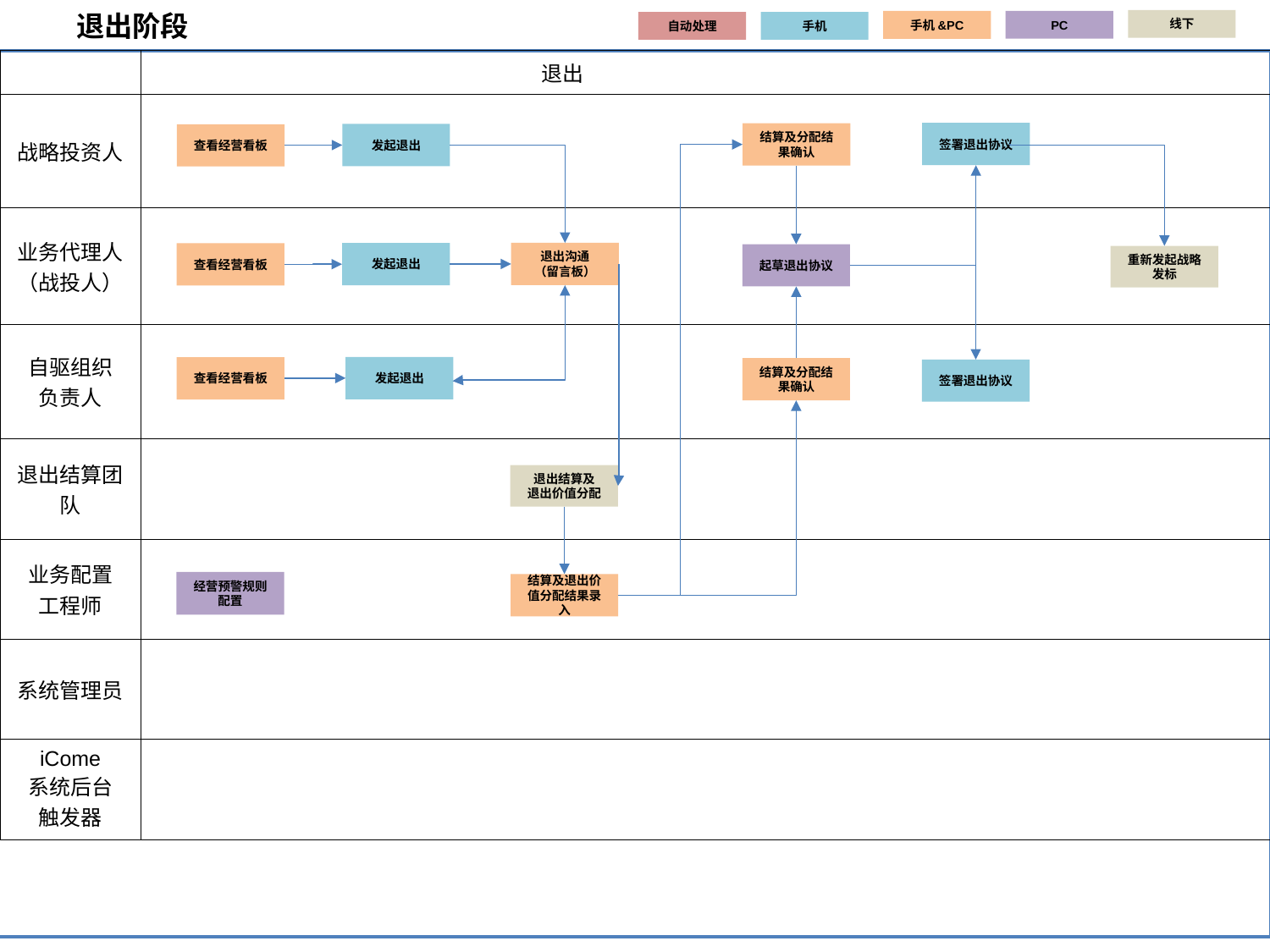

# 退出阶段
线下
PC
手机&PC
自动处理
手机
|  | 退出 |
| --- | --- |
| 战略投资人 |  |
| 业务代理人 （战投人） |  |
| 自驱组织 负责人 |  |
| 退出结算团队 |  |
| 业务配置 工程师 |  |
| 系统管理员 |  |
| iCome 系统后台 触发器 |  |
|  |
| --- |
签署退出协议
结算及分配结果确认
发起退出
查看经营看板
退出沟通
（留言板）
发起退出
查看经营看板
起草退出协议
重新发起战略发标
发起退出
查看经营看板
结算及分配结果确认
签署退出协议
退出结算及
退出价值分配
经营预警规则配置
结算及退出价值分配结果录入